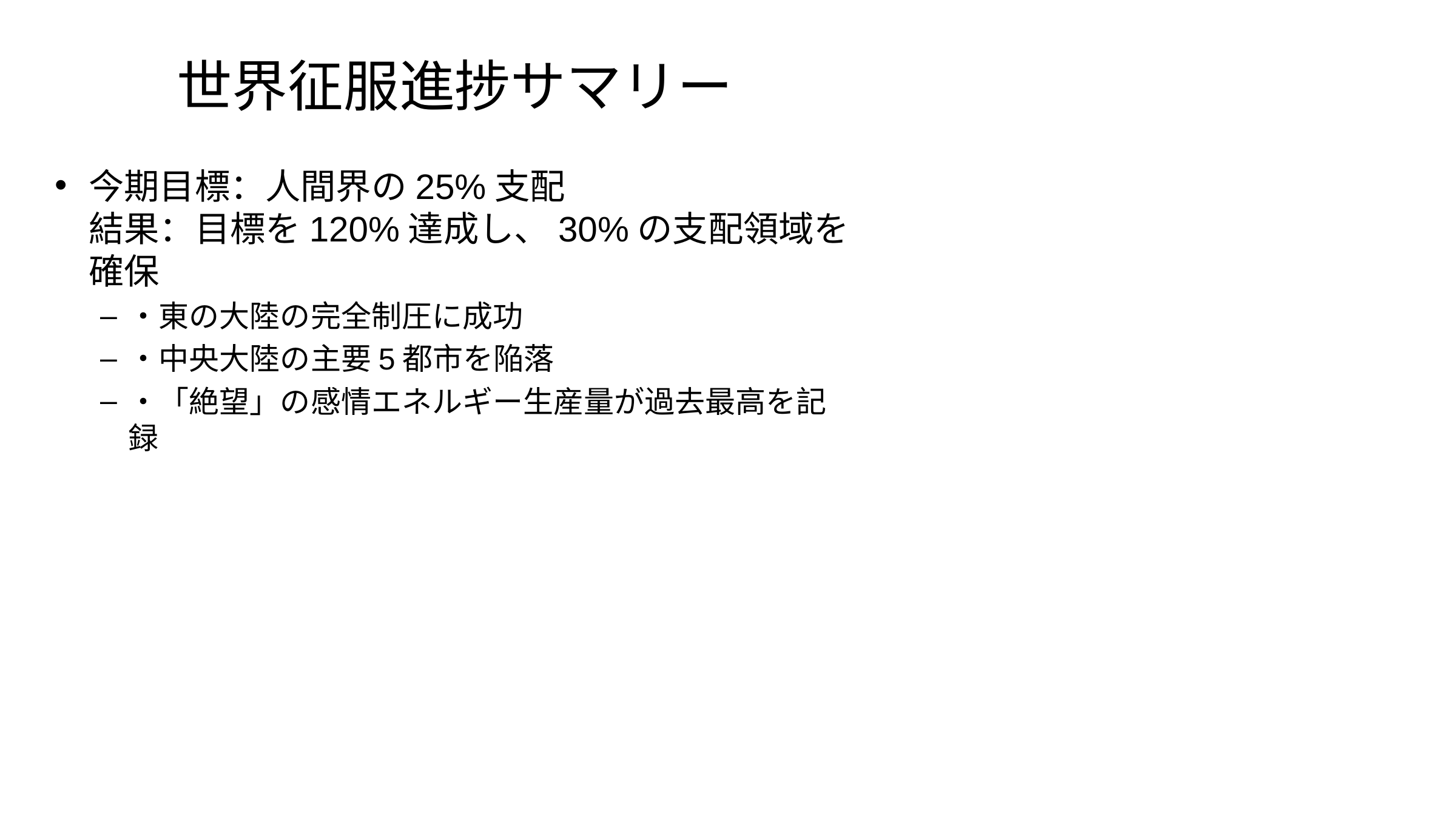

# 世界征服進捗サマリー
今期目標：人間界の25%支配
結果：目標を120%達成し、30%の支配領域を確保
・東の大陸の完全制圧に成功
・中央大陸の主要5都市を陥落
・「絶望」の感情エネルギー生産量が過去最高を記録